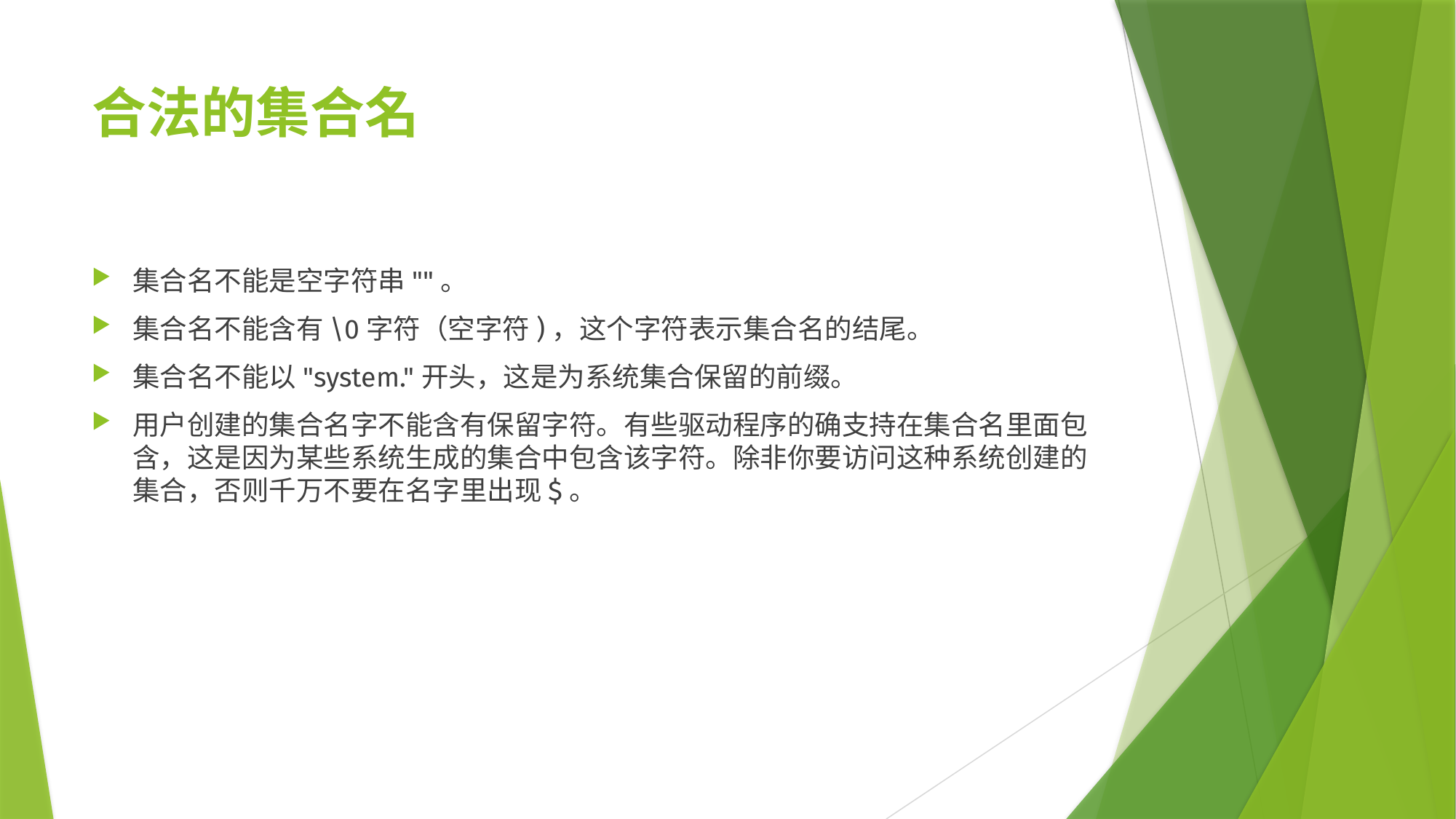

# 合法的集合名
集合名不能是空字符串""。
集合名不能含有\0字符（空字符)，这个字符表示集合名的结尾。
集合名不能以"system."开头，这是为系统集合保留的前缀。
用户创建的集合名字不能含有保留字符。有些驱动程序的确支持在集合名里面包含，这是因为某些系统生成的集合中包含该字符。除非你要访问这种系统创建的集合，否则千万不要在名字里出现$。